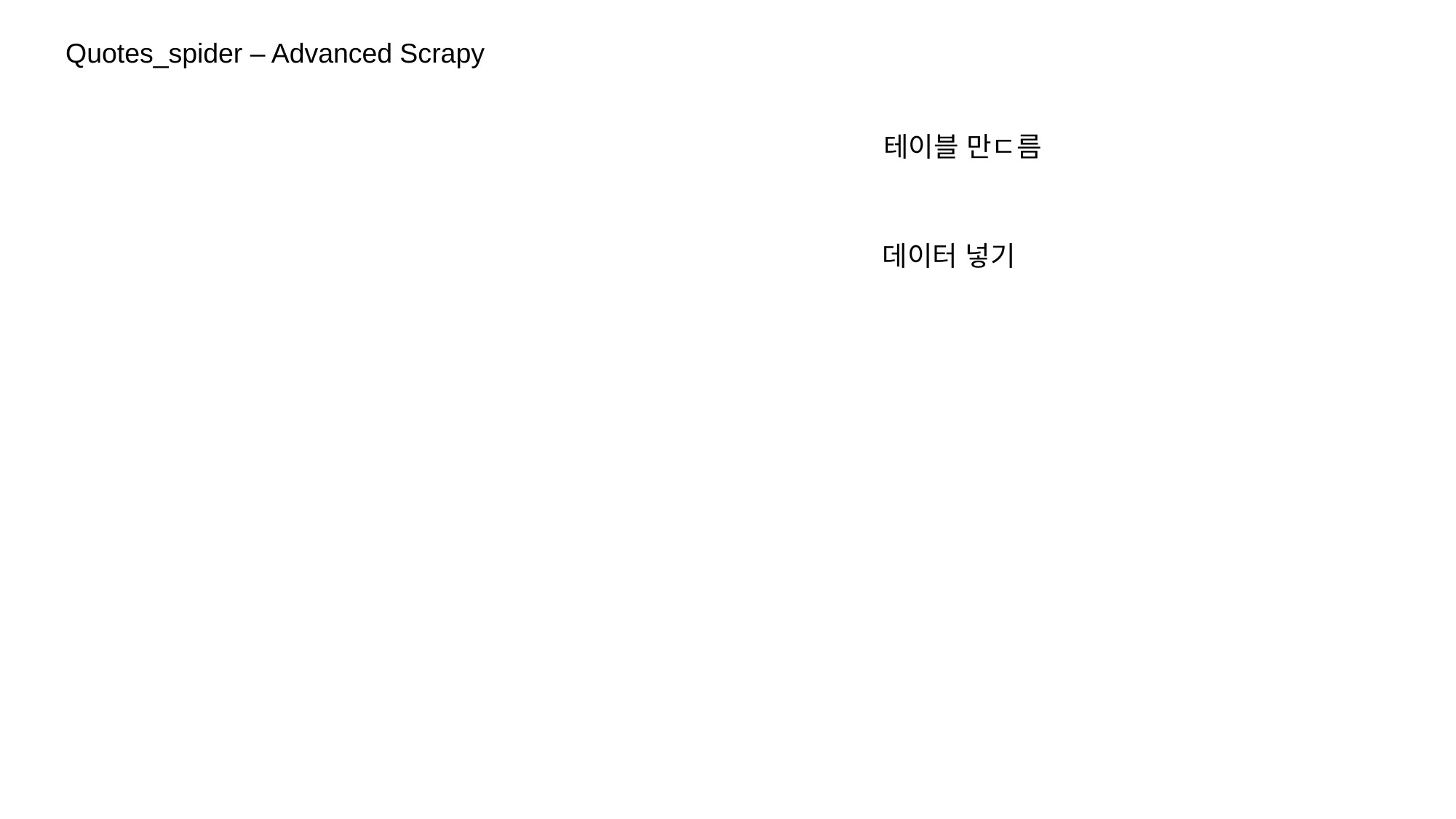

Quotes_spider – Advanced Scrapy

테이블 만ㄷ름

데이터 넣기